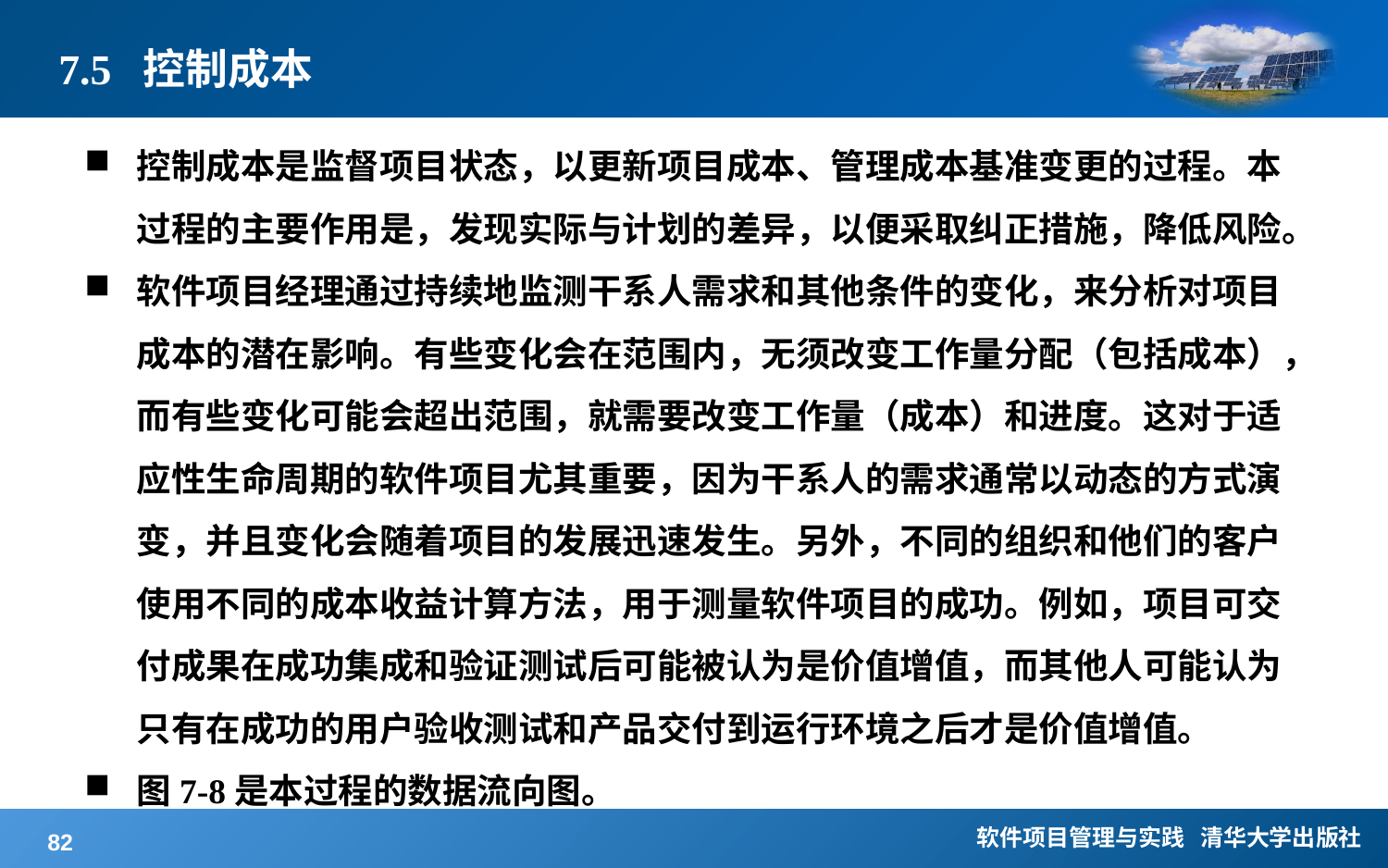

# 7.5  控制成本
控制成本是监督项目状态，以更新项目成本、管理成本基准变更的过程。本过程的主要作用是，发现实际与计划的差异，以便采取纠正措施，降低风险。
软件项目经理通过持续地监测干系人需求和其他条件的变化，来分析对项目成本的潜在影响。有些变化会在范围内，无须改变工作量分配（包括成本），而有些变化可能会超出范围，就需要改变工作量（成本）和进度。这对于适应性生命周期的软件项目尤其重要，因为干系人的需求通常以动态的方式演变，并且变化会随着项目的发展迅速发生。另外，不同的组织和他们的客户使用不同的成本收益计算方法，用于测量软件项目的成功。例如，项目可交付成果在成功集成和验证测试后可能被认为是价值增值，而其他人可能认为只有在成功的用户验收测试和产品交付到运行环境之后才是价值增值。
图7-8是本过程的数据流向图。